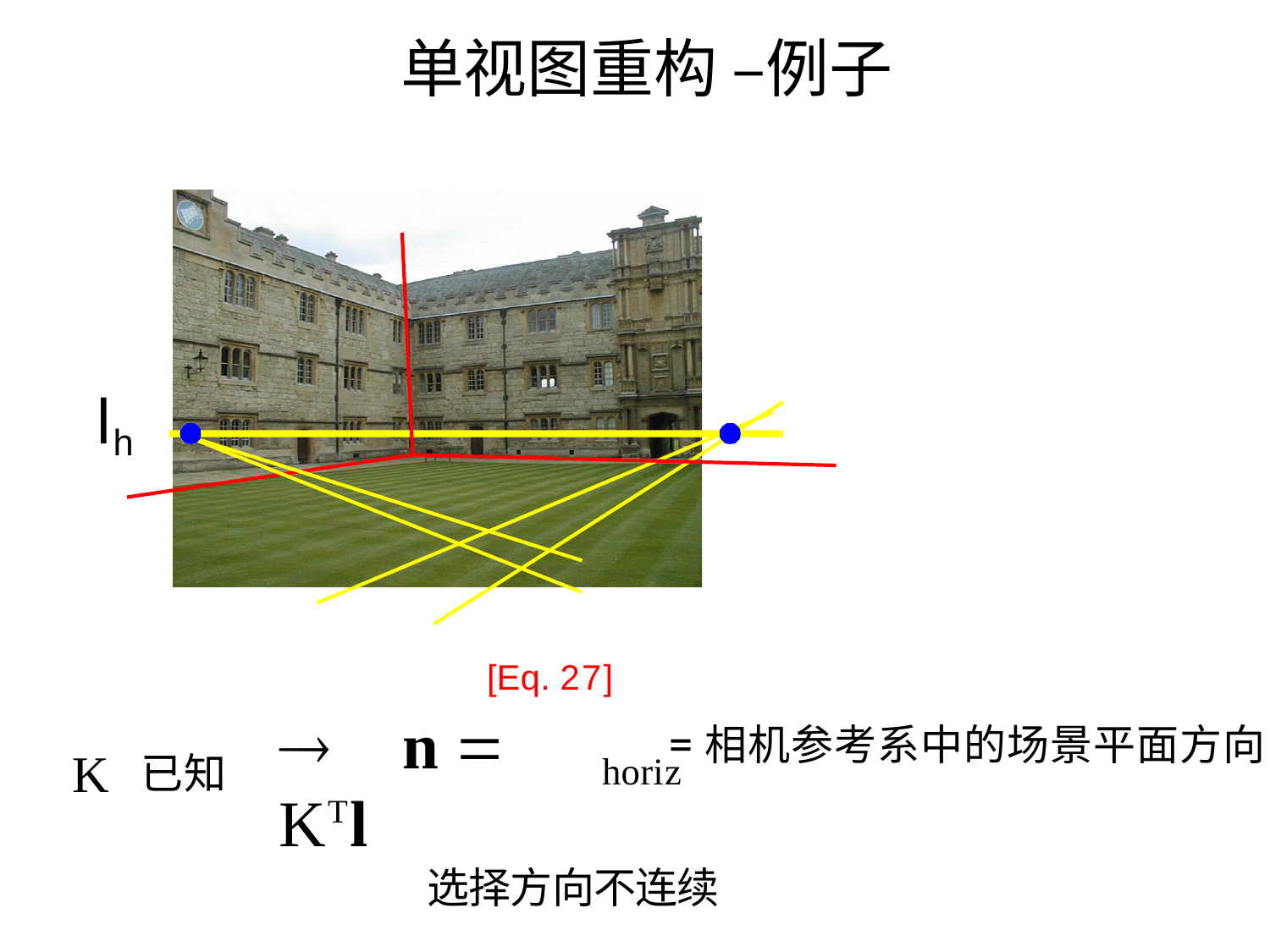

# 单视图重构 –例子

lh

[Eq. 27]
K	已知
→	n = KTl
=相机参考系中的场景平面方向
horiz
选择方向不连续